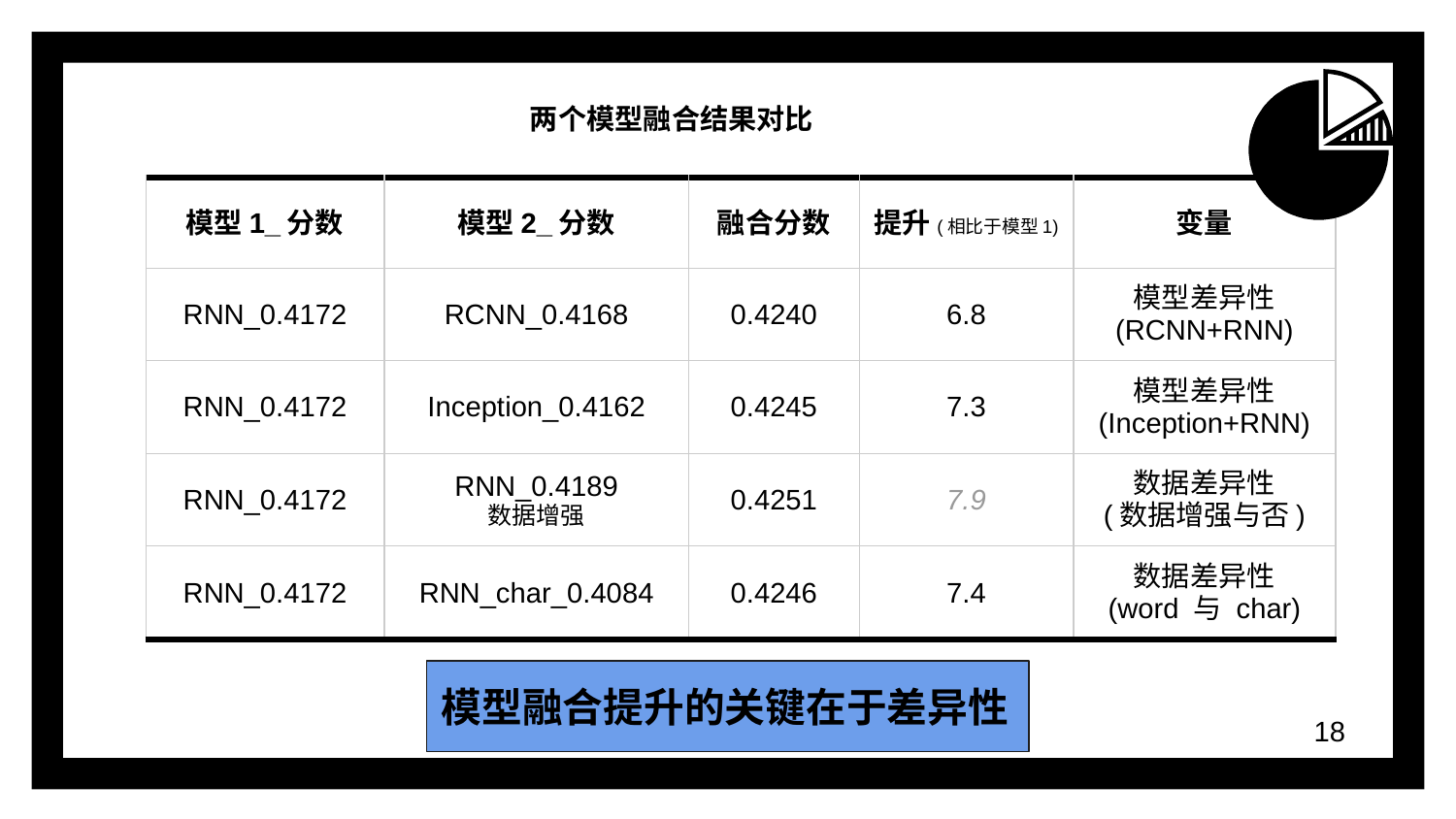

两个模型融合结果对比
| 模型1\_分数 | 模型2\_分数 | 融合分数 | 提升(相比于模型1) | 变量 |
| --- | --- | --- | --- | --- |
| RNN\_0.4172 | RCNN\_0.4168 | 0.4240 | 6.8 | 模型差异性 (RCNN+RNN) |
| RNN\_0.4172 | Inception\_0.4162 | 0.4245 | 7.3 | 模型差异性 (Inception+RNN) |
| RNN\_0.4172 | RNN\_0.4189 数据增强 | 0.4251 | 7.9 | 数据差异性 (数据增强与否) |
| RNN\_0.4172 | RNN\_char\_0.4084 | 0.4246 | 7.4 | 数据差异性 (word 与 char) |
模型融合提升的关键在于差异性
18